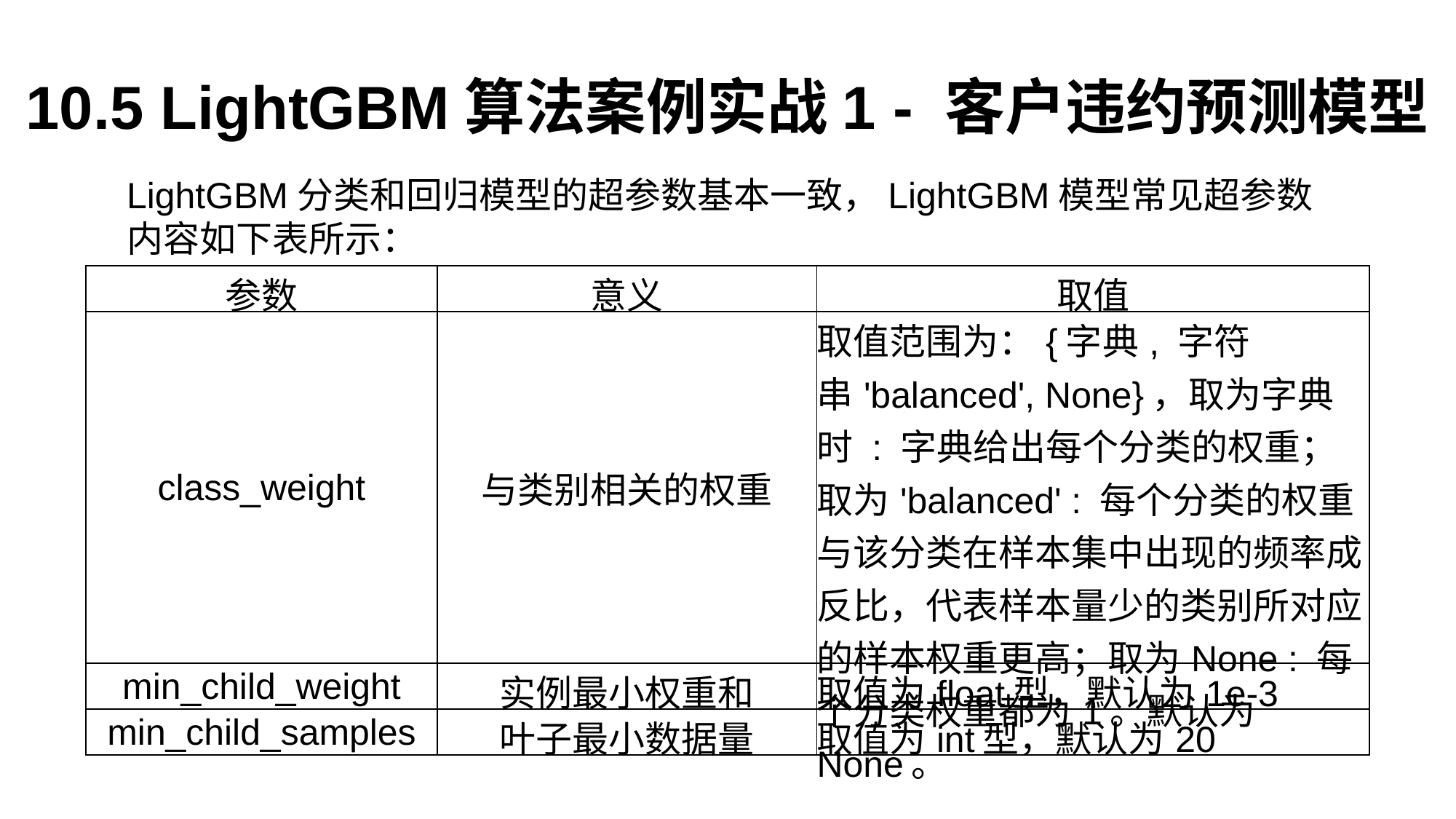

10.5 LightGBM算法案例实战1 - 客户违约预测模型
LightGBM分类和回归模型的超参数基本一致，LightGBM模型常见超参数内容如下表所示：
| 参数 | 意义 | 取值 |
| --- | --- | --- |
| class\_weight | 与类别相关的权重 | 取值范围为：{字典, 字符串'balanced', None}，取为字典时 : 字典给出每个分类的权重；取为'balanced' : 每个分类的权重与该分类在样本集中出现的频率成反比，代表样本量少的类别所对应的样本权重更高；取为None : 每个分类权重都为1。默认为None。 |
| min\_child\_weight | 实例最小权重和 | 取值为float型，默认为1e-3 |
| min\_child\_samples | 叶子最小数据量 | 取值为int型，默认为20 |